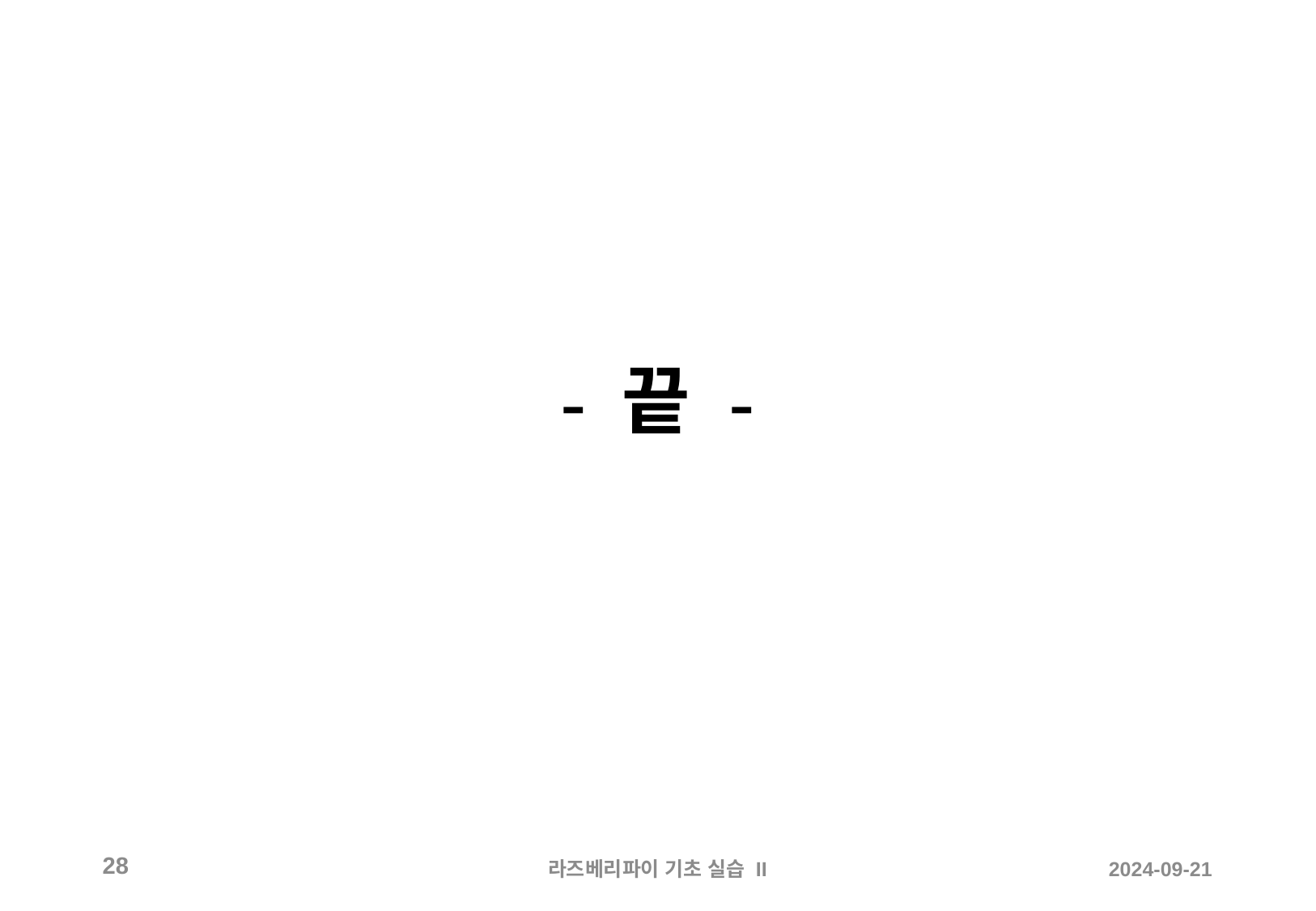

- 끝 -
28
라즈베리파이 기초 실습 II
2024-09-21